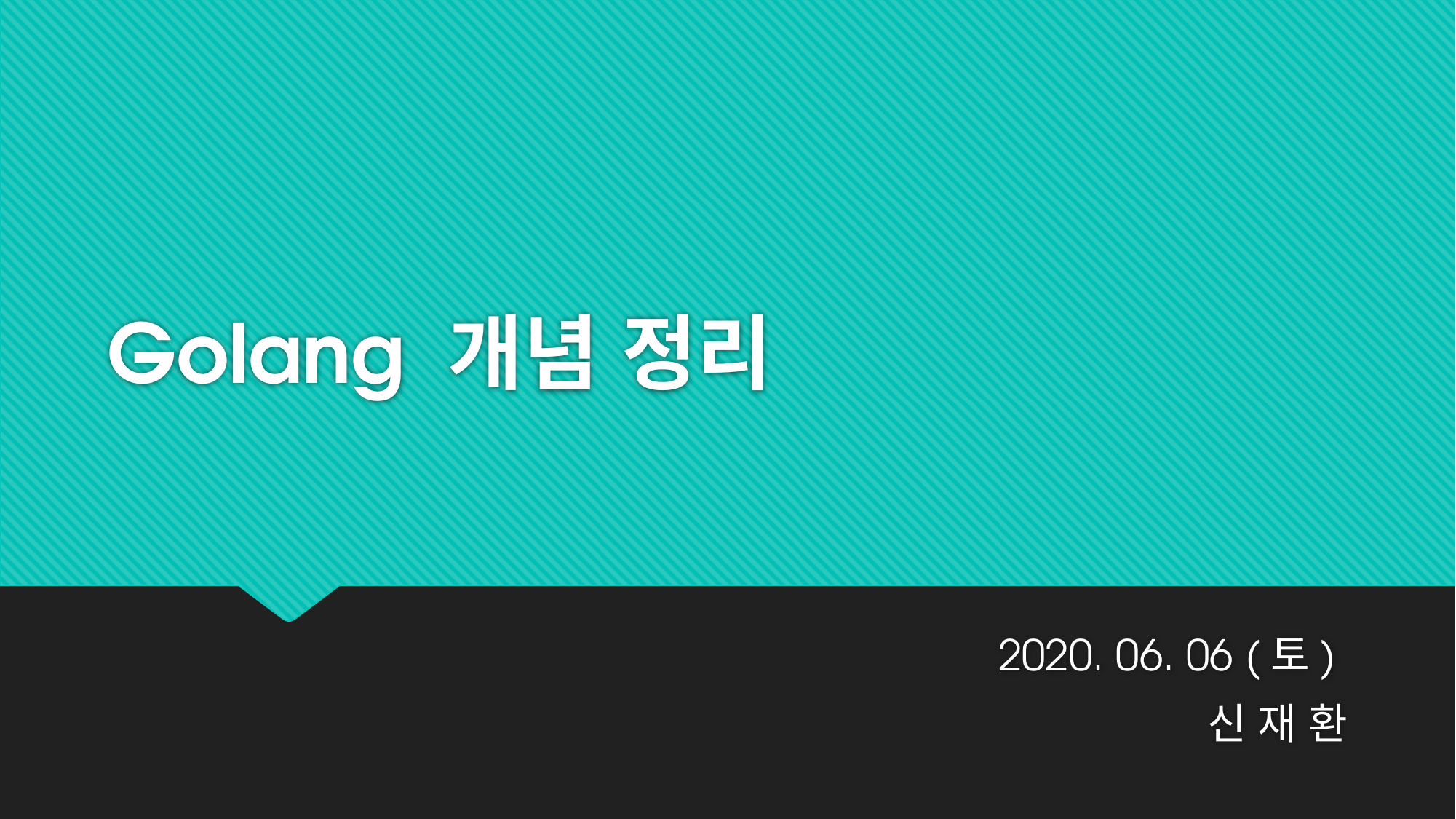

# Golang 개념 정리
2020. 06. 06 (토)
신 재 환